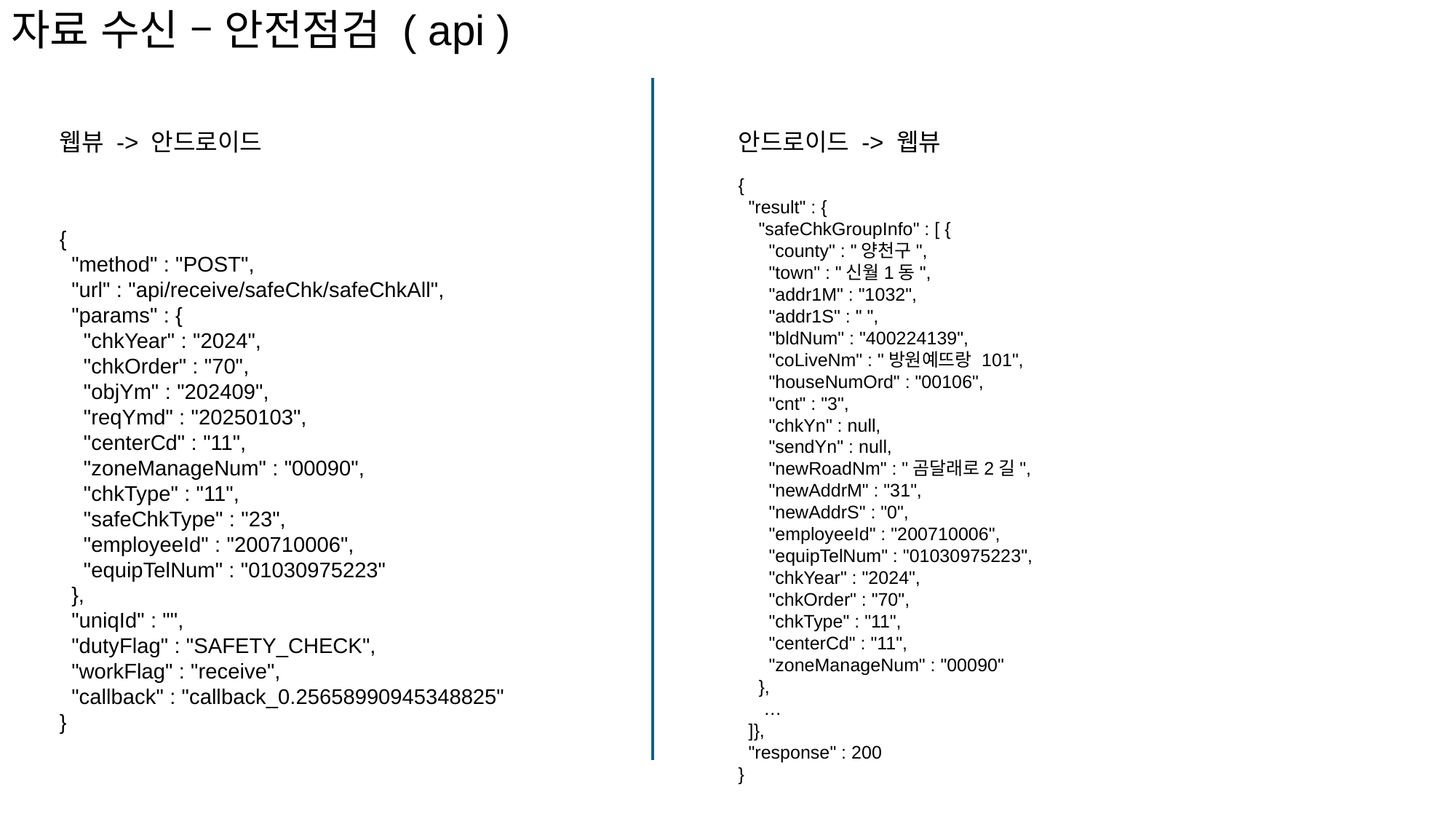

# 자료 수신 – 안전점검 ( api )
웹뷰 -> 안드로이드
안드로이드 -> 웹뷰
{
  "result" : {
    "safeChkGroupInfo" : [ {
      "county" : "양천구",
      "town" : "신월1동",
      "addr1M" : "1032",
      "addr1S" : " ",
      "bldNum" : "400224139",
      "coLiveNm" : "방원예뜨랑 101",
      "houseNumOrd" : "00106",
      "cnt" : "3",
      "chkYn" : null,
      "sendYn" : null,
      "newRoadNm" : "곰달래로2길",
      "newAddrM" : "31",
      "newAddrS" : "0",
      "employeeId" : "200710006",
      "equipTelNum" : "01030975223",
      "chkYear" : "2024",
      "chkOrder" : "70",
      "chkType" : "11",
      "centerCd" : "11",
      "zoneManageNum" : "00090"
    },
     …
  ]},
  "response" : 200
}
{
  "method" : "POST",
  "url" : "api/receive/safeChk/safeChkAll",
  "params" : {
    "chkYear" : "2024",
    "chkOrder" : "70",
    "objYm" : "202409",
    "reqYmd" : "20250103",
    "centerCd" : "11",
    "zoneManageNum" : "00090",
    "chkType" : "11",
    "safeChkType" : "23",
    "employeeId" : "200710006",
    "equipTelNum" : "01030975223"
  },
  "uniqId" : "",
  "dutyFlag" : "SAFETY_CHECK",
  "workFlag" : "receive",
  "callback" : "callback_0.25658990945348825"
}